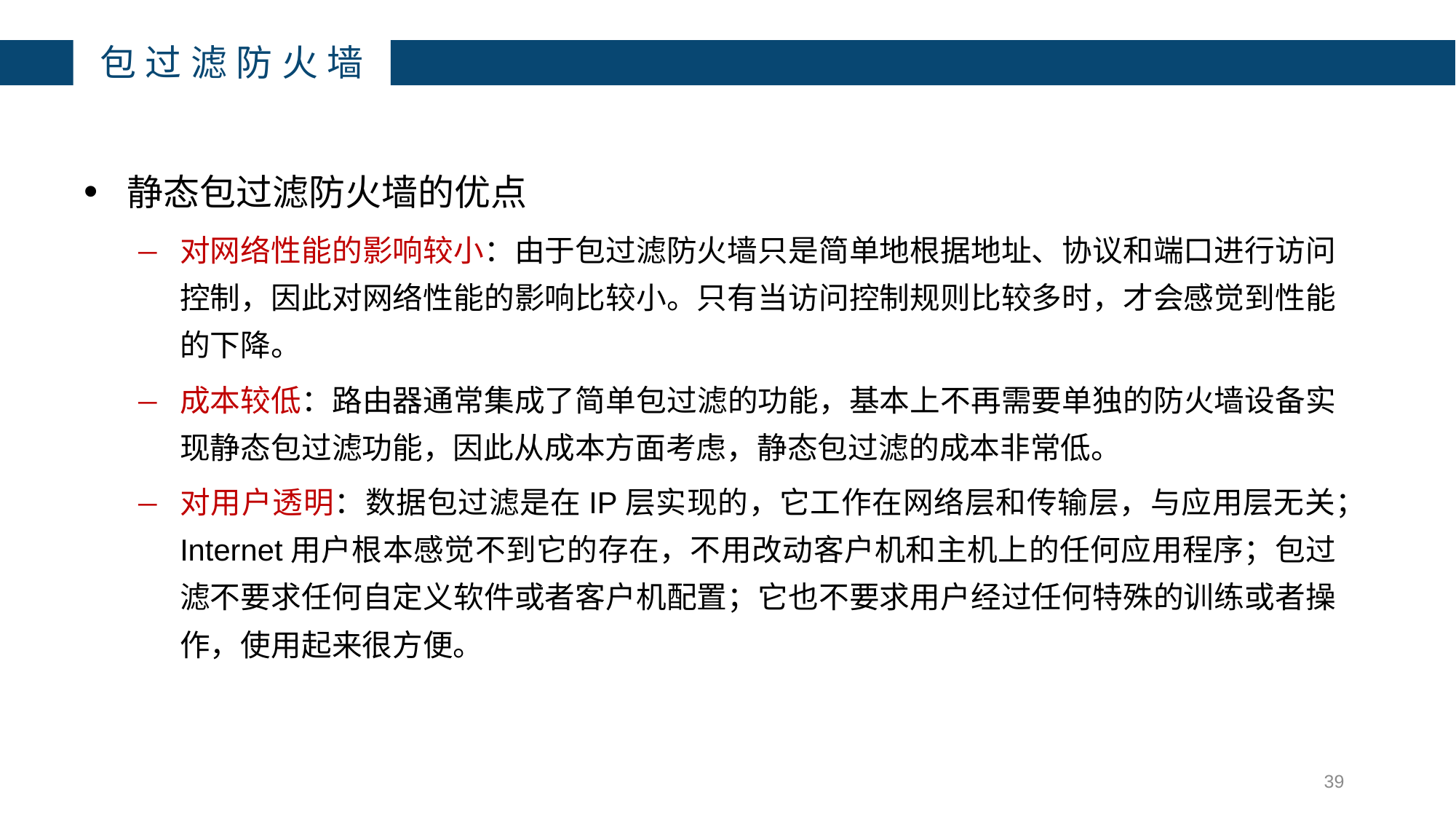

包过滤防火墙

静态包过滤防火墙的优点
对网络性能的影响较小：由于包过滤防火墙只是简单地根据地址、协议和端口进行访问控制，因此对网络性能的影响比较小。只有当访问控制规则比较多时，才会感觉到性能的下降。
成本较低：路由器通常集成了简单包过滤的功能，基本上不再需要单独的防火墙设备实现静态包过滤功能，因此从成本方面考虑，静态包过滤的成本非常低。
对用户透明：数据包过滤是在IP层实现的，它工作在网络层和传输层，与应用层无关；Internet用户根本感觉不到它的存在，不用改动客户机和主机上的任何应用程序；包过滤不要求任何自定义软件或者客户机配置；它也不要求用户经过任何特殊的训练或者操作，使用起来很方便。
39